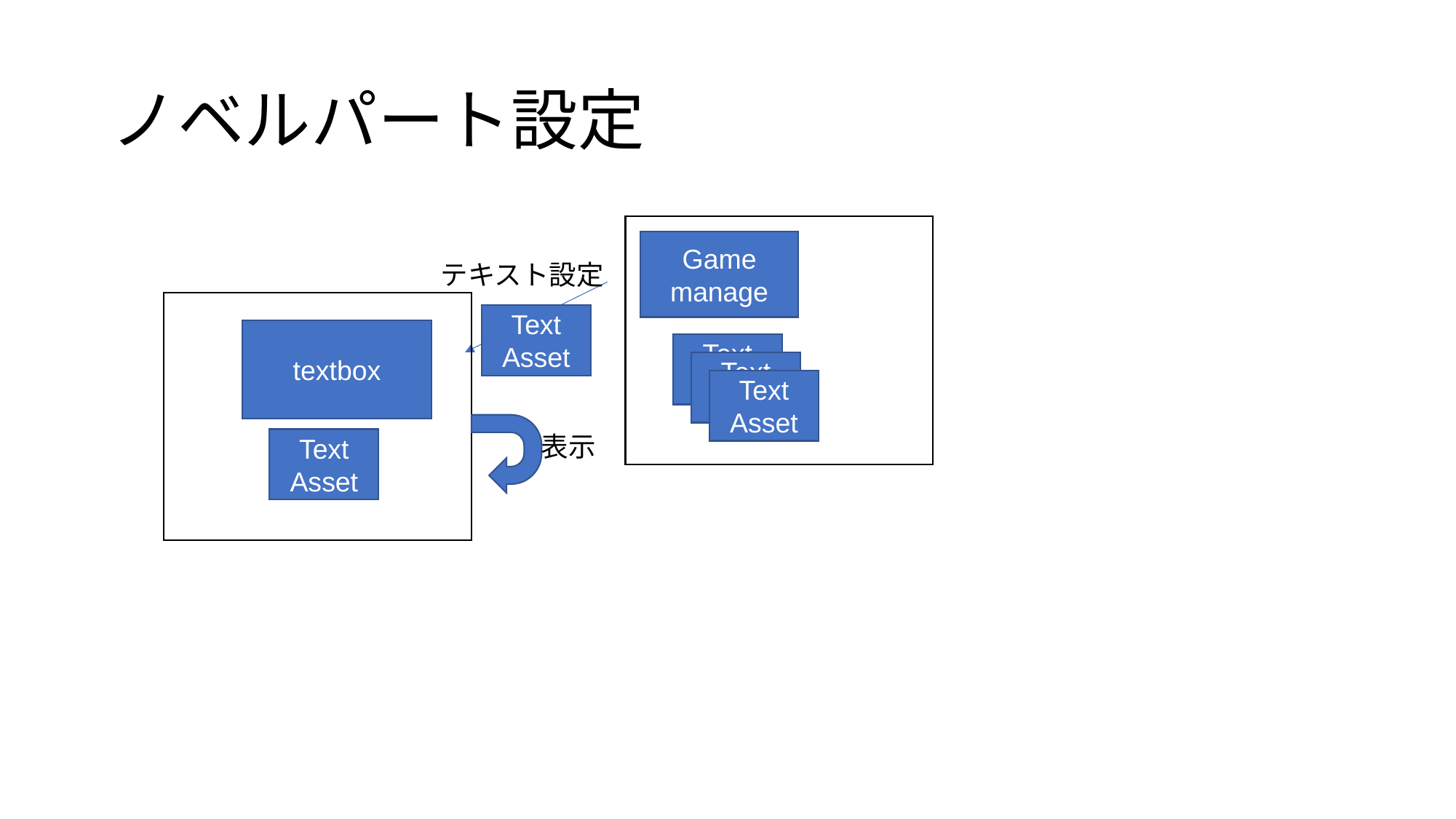

# ノベルパート設定

Game
manage
テキスト設定

Text
Asset
textbox
Text
Asset
Text
Asset
Text
Asset

表示
Text
Asset